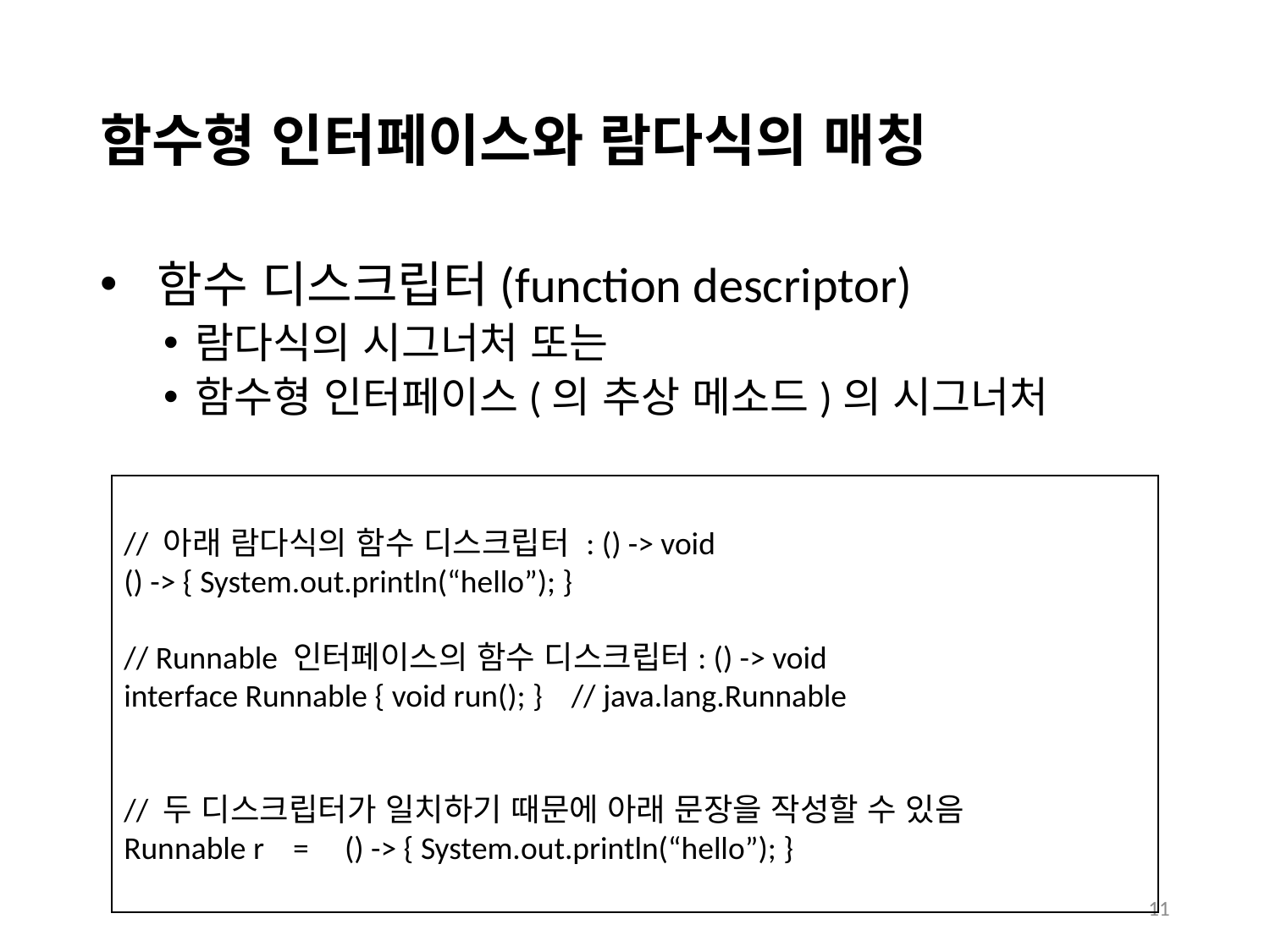

# 함수형 인터페이스와 람다식의 매칭
 함수 디스크립터(function descriptor)
람다식의 시그너처 또는
함수형 인터페이스(의 추상 메소드)의 시그너처
// 아래 람다식의 함수 디스크립터 : () -> void
() -> { System.out.println(“hello”); }

// Runnable 인터페이스의 함수 디스크립터: () -> void
interface Runnable { void run(); }    // java.lang.Runnable

// 두 디스크립터가 일치하기 때문에 아래 문장을 작성할 수 있음
Runnable r    =     () -> { System.out.println(“hello”); }
11